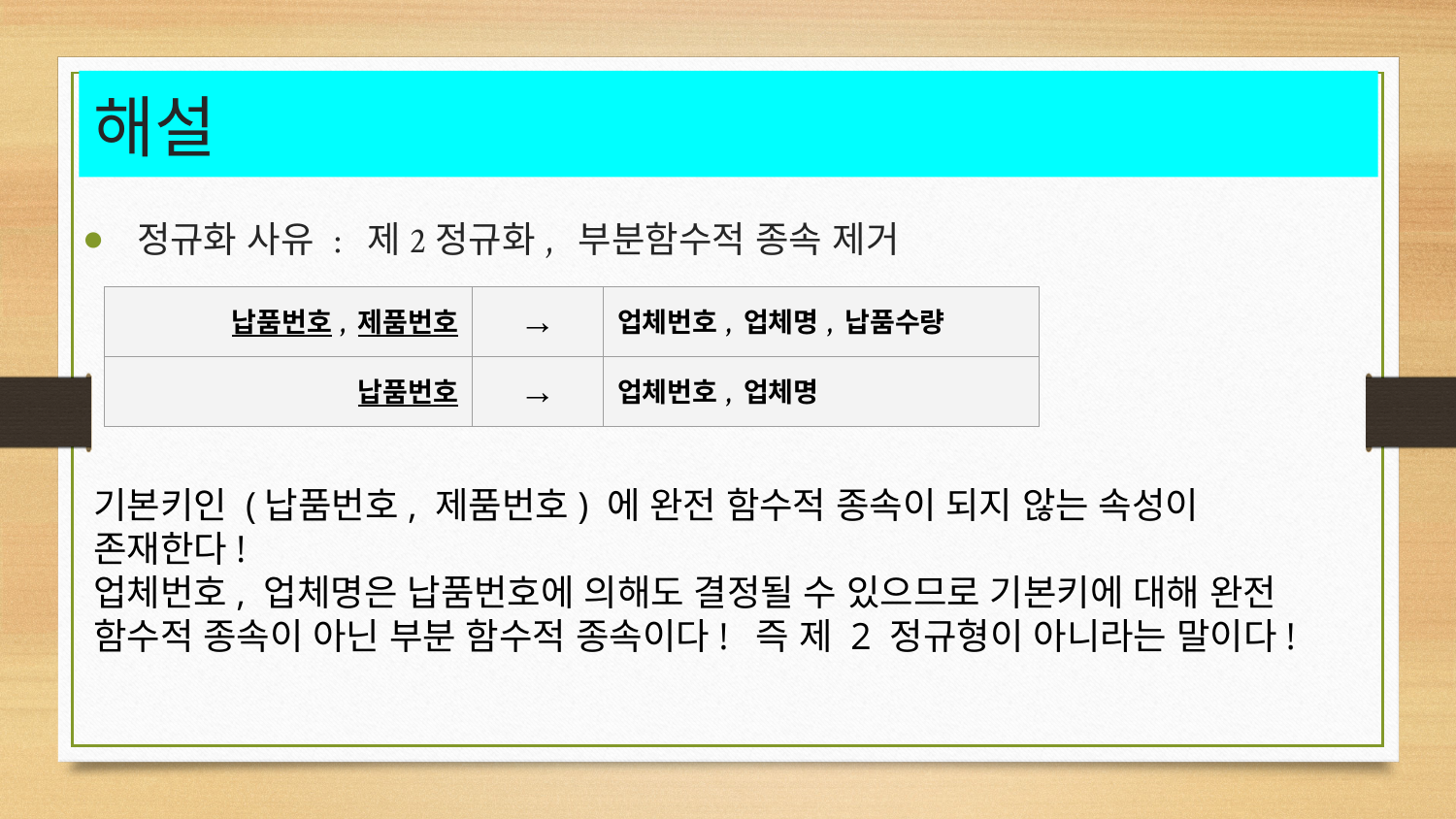

# 해설
정규화 사유 :  제2정규화,  부분함수적 종속 제거
| 납품번호, 제품번호 | → | 업체번호, 업체명, 납품수량 |
| --- | --- | --- |
| 납품번호 | → | 업체번호, 업체명 |
기본키인 (납품번호, 제품번호) 에 완전 함수적 종속이 되지 않는 속성이 존재한다!
업체번호, 업체명은 납품번호에 의해도 결정될 수 있으므로 기본키에 대해 완전 함수적 종속이 아닌 부분 함수적 종속이다!  즉 제 2 정규형이 아니라는 말이다!